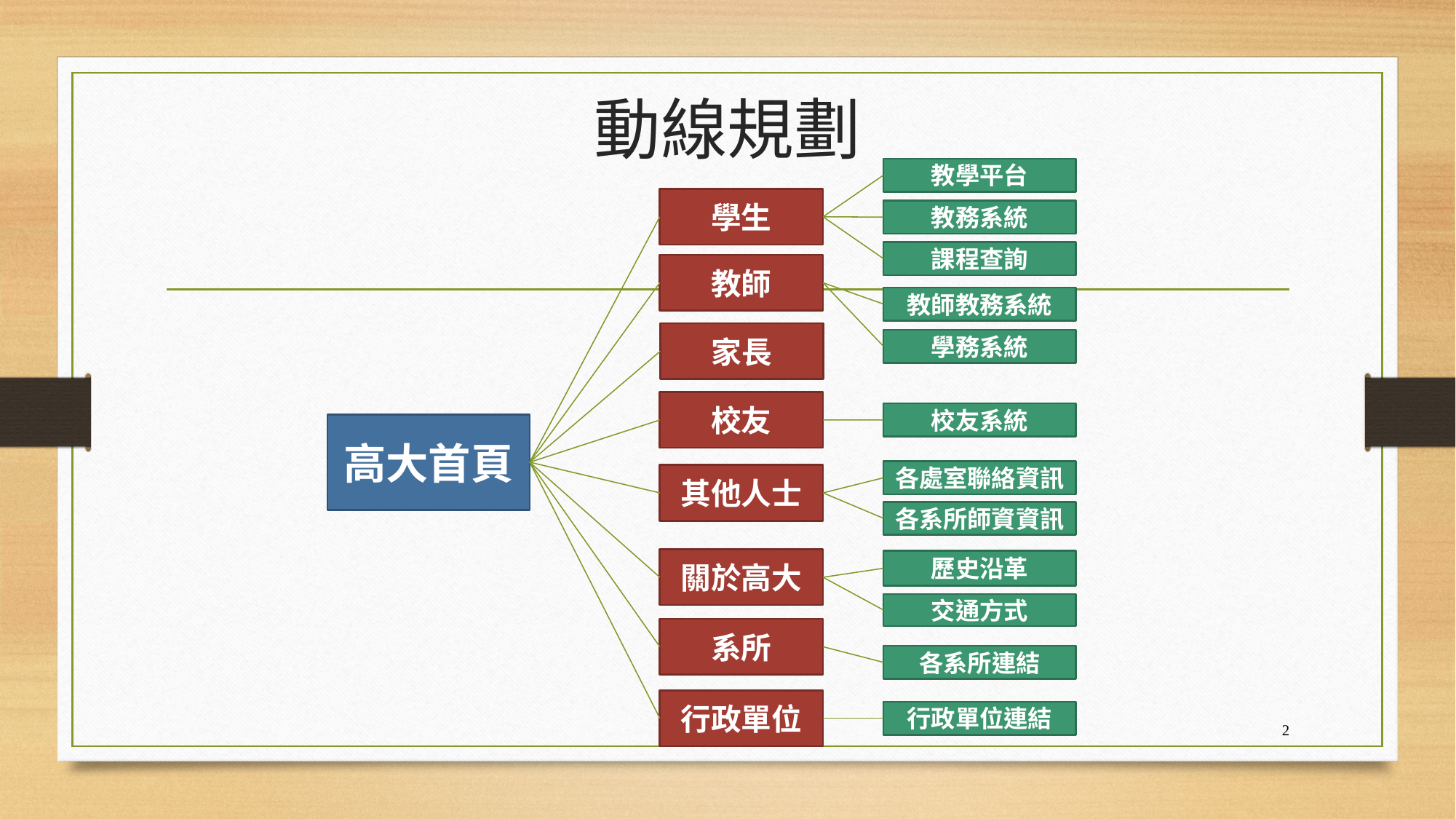

# 動線規劃
教學平台
學生
教務系統
課程查詢
教師
教師教務系統
家長
學務系統
校友
校友系統
高大首頁
各處室聯絡資訊
其他人士
各系所師資資訊
關於高大
歷史沿革
交通方式
系所
各系所連結
行政單位
行政單位連結
2